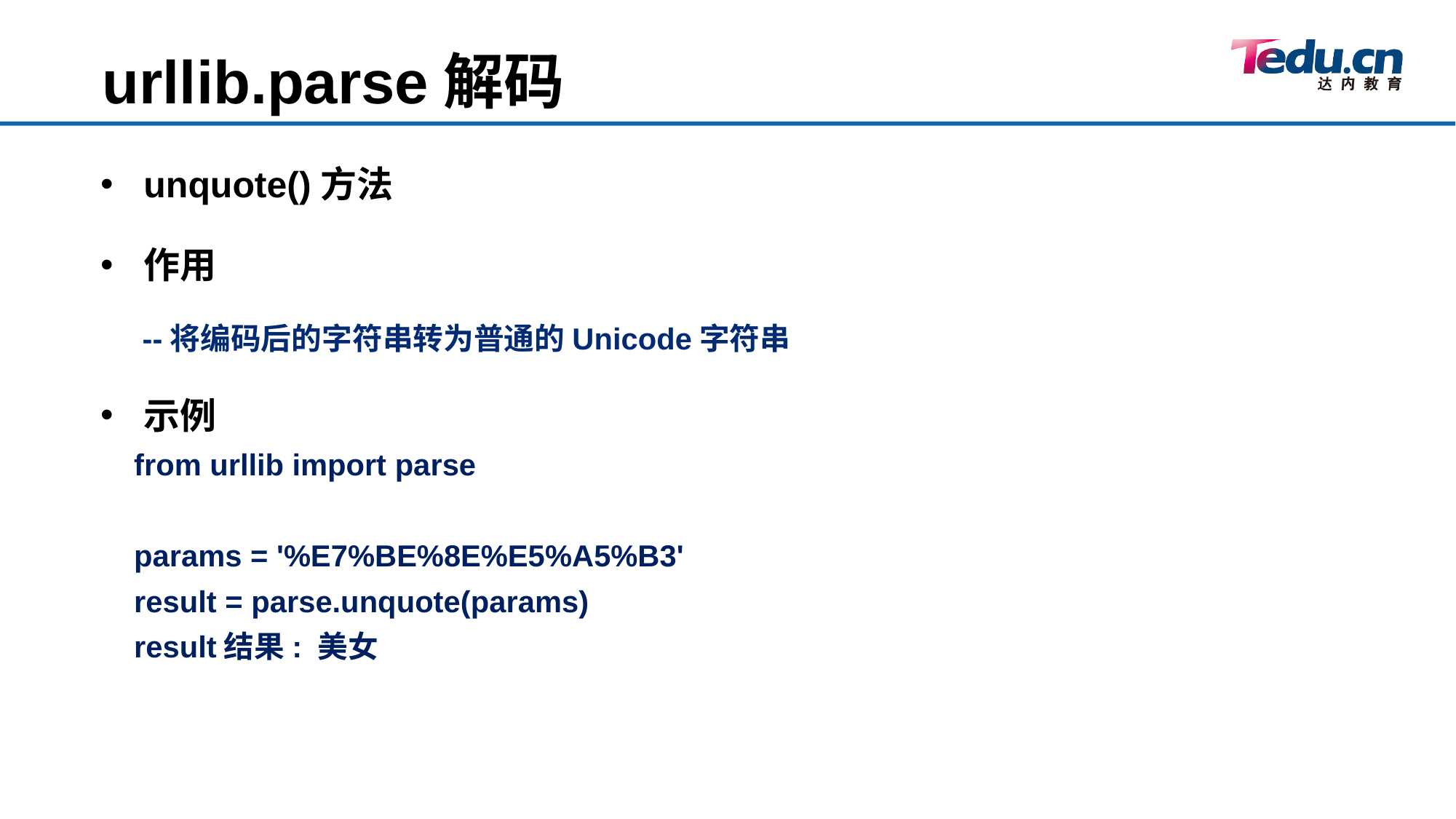

urllib.parse解码
unquote()方法
作用
     --将编码后的字符串转为普通的Unicode字符串
示例
    from urllib import parse

    params = '%E7%BE%8E%E5%A5%B3'
    result = parse.unquote(params)
    result结果: 美女